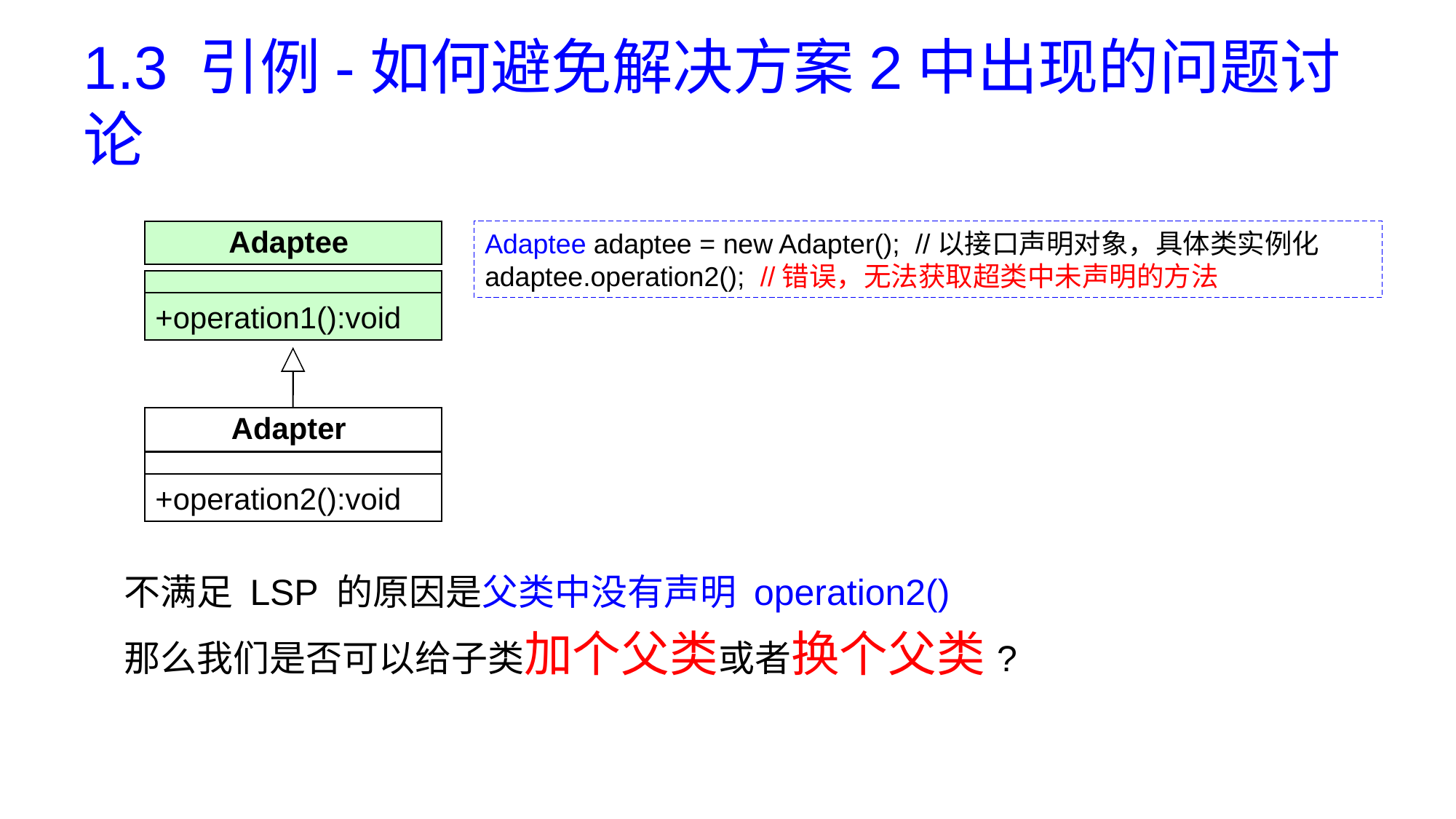

# 1.3 引例-如何避免解决方案2中出现的问题讨论

Adaptee

+operation1():void
Adaptee adaptee = new Adapter();  //以接口声明对象，具体类实例化
adaptee.operation2();  //错误，无法获取超类中未声明的方法

Adapter

+operation2():void
不满足 LSP 的原因是父类中没有声明 operation2()
那么我们是否可以给子类加个父类或者换个父类?
13